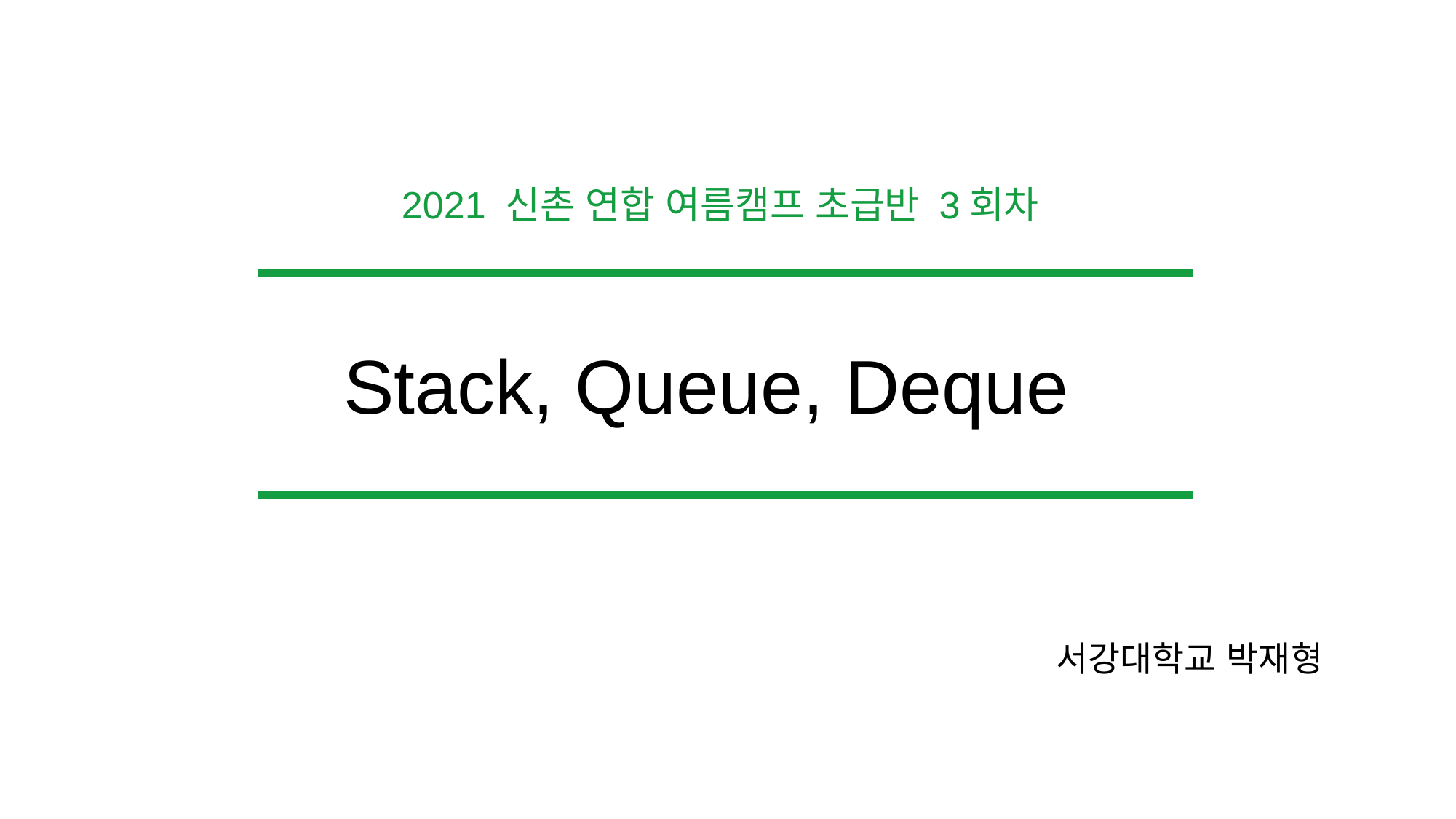

2021 신촌 연합 여름캠프 초급반 3회차
 Stack, Queue, Deque
서강대학교 박재형